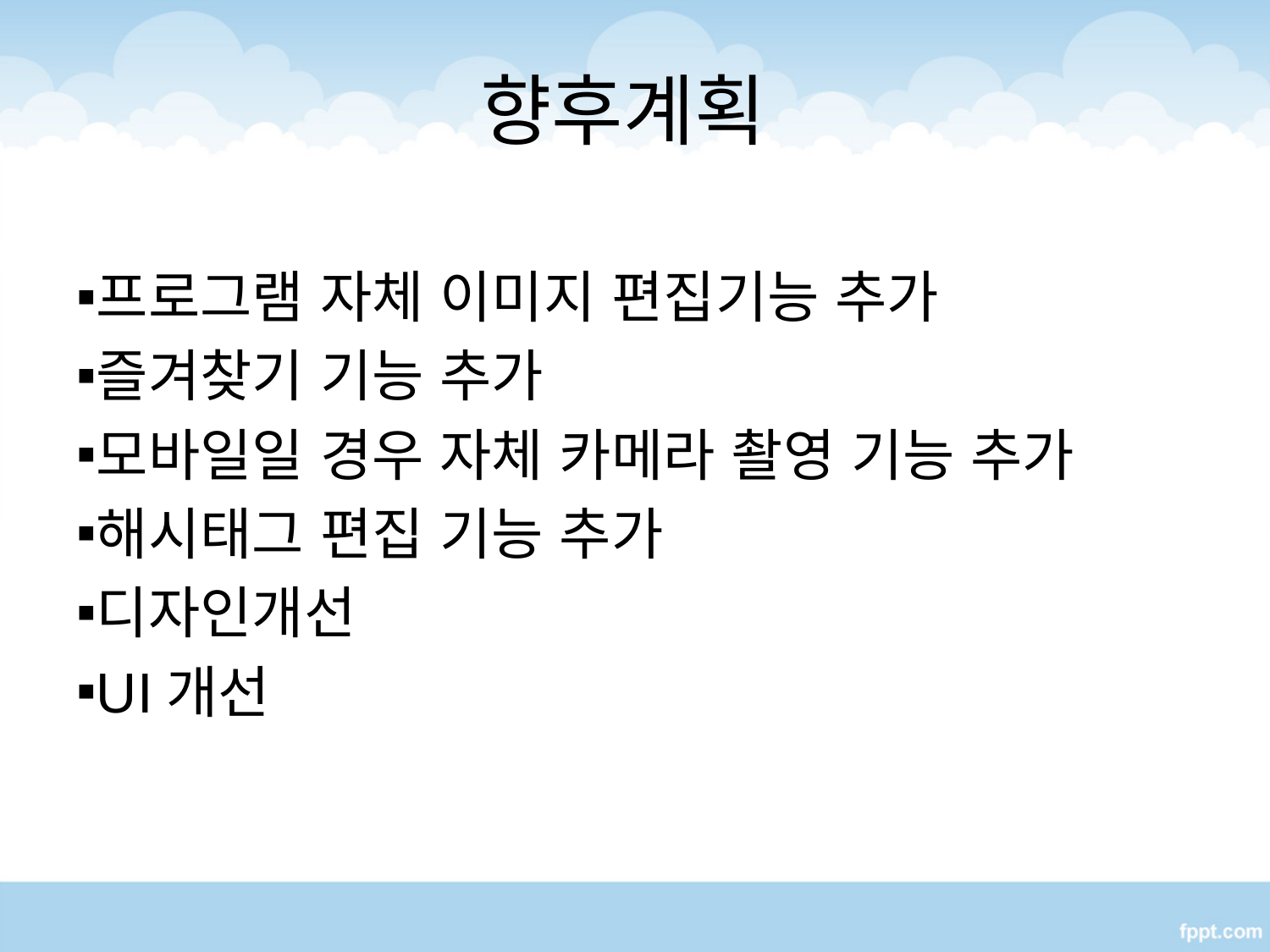

# 향후계획

프로그램 자체 이미지 편집기능 추가
즐겨찾기 기능 추가
모바일일 경우 자체 카메라 촬영 기능 추가
해시태그 편집 기능 추가
디자인개선
UI개선